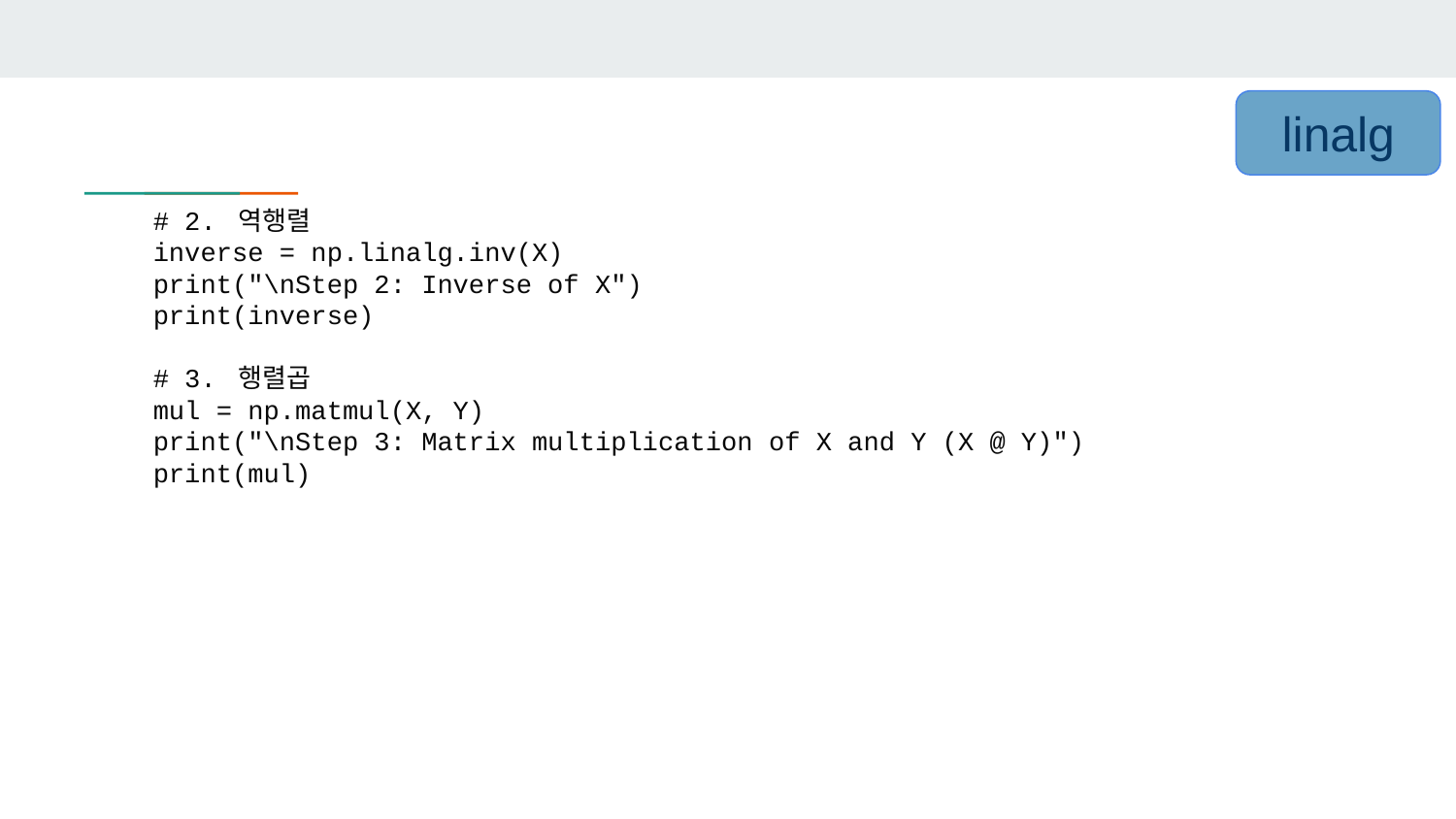

linalg
# 2. 역행렬
inverse = np.linalg.inv(X)
print("\nStep 2: Inverse of X")
print(inverse)

# 3. 행렬곱
mul = np.matmul(X, Y)
print("\nStep 3: Matrix multiplication of X and Y (X @ Y)")
print(mul)